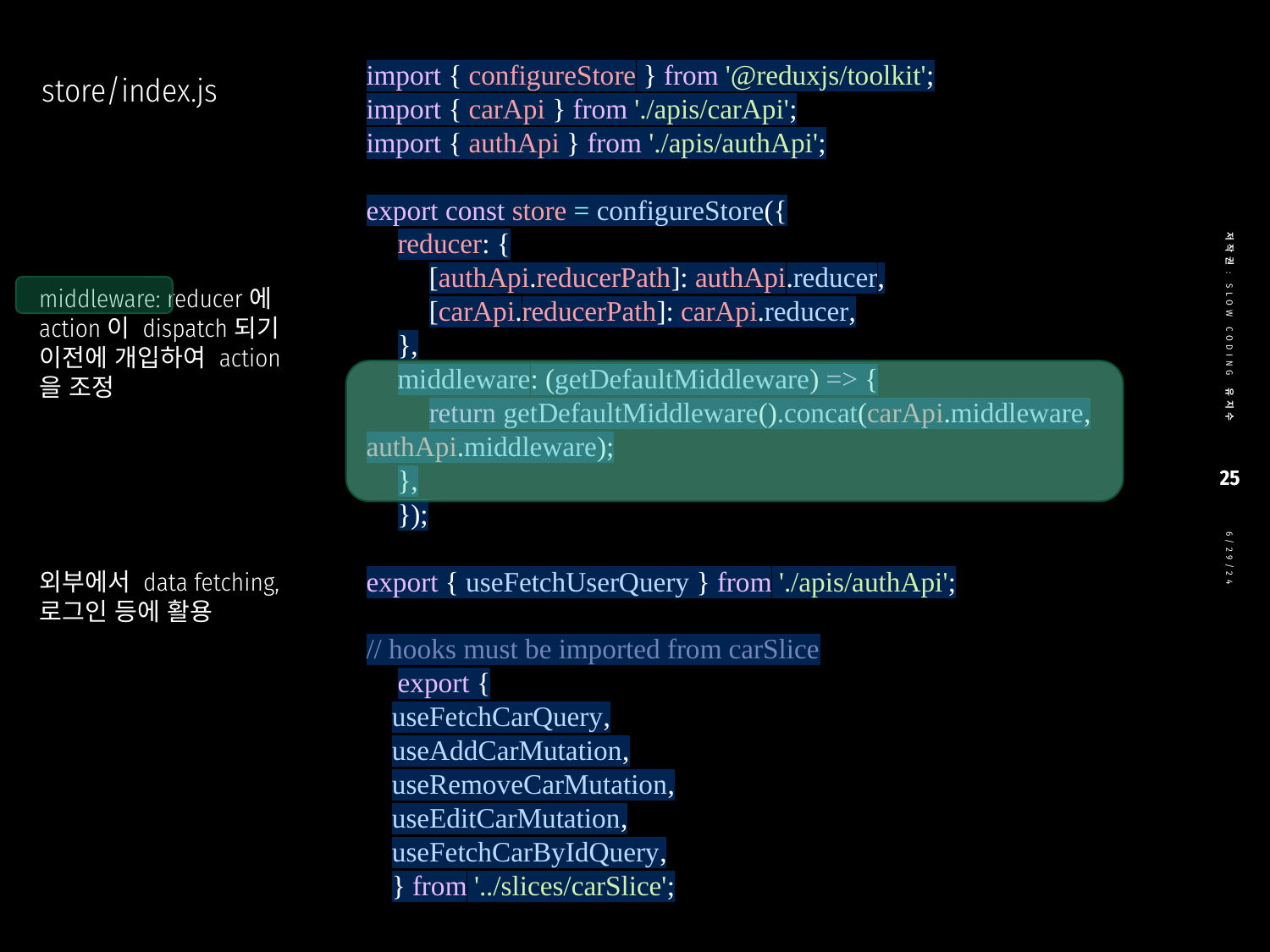

import { configureStore } from '@reduxjs/toolkit';
import { carApi } from './apis/carApi';
import { authApi } from './apis/authApi';
export const store = configureStore({
reducer: {
[authApi.reducerPath]: authApi.reducer,
[carApi.reducerPath]: carApi.reducer,
},
middleware: (getDefaultMiddleware) => {
return getDefaultMiddleware().concat(carApi.middleware, authApi.middleware);
},
});
export { useFetchUserQuery } from './apis/authApi';
// hooks must be imported from carSlice
export {
useFetchCarQuery,
useAddCarMutation,
useRemoveCarMutation,
useEditCarMutation,
useFetchCarByIdQuery,
} from '../slices/carSlice';
store/index.js
저작권: Slow Coding 유지수

middleware: reducer에 action이 dispatch되기 이전에 개입하여 action을 조정

25
외부에서 data fetching,
로그인 등에 활용
6/29/24